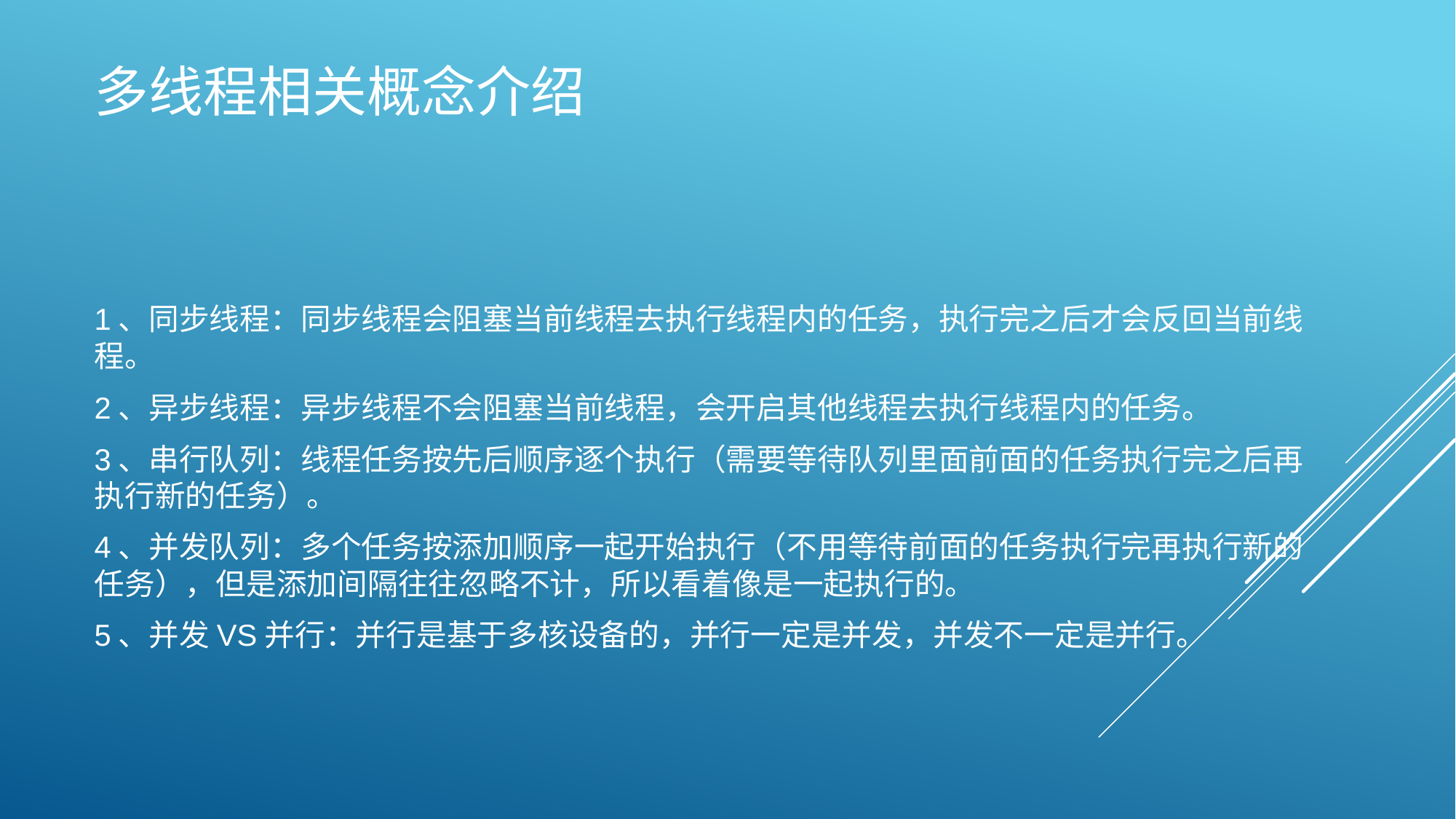

# 多线程相关概念介绍
1、同步线程：同步线程会阻塞当前线程去执行线程内的任务，执行完之后才会反回当前线程。
2、异步线程：异步线程不会阻塞当前线程，会开启其他线程去执行线程内的任务。
3、串行队列：线程任务按先后顺序逐个执行（需要等待队列里面前面的任务执行完之后再执行新的任务）。
4、并发队列：多个任务按添加顺序一起开始执行（不用等待前面的任务执行完再执行新的任务），但是添加间隔往往忽略不计，所以看着像是一起执行的。
5、并发VS并行：并行是基于多核设备的，并行一定是并发，并发不一定是并行。